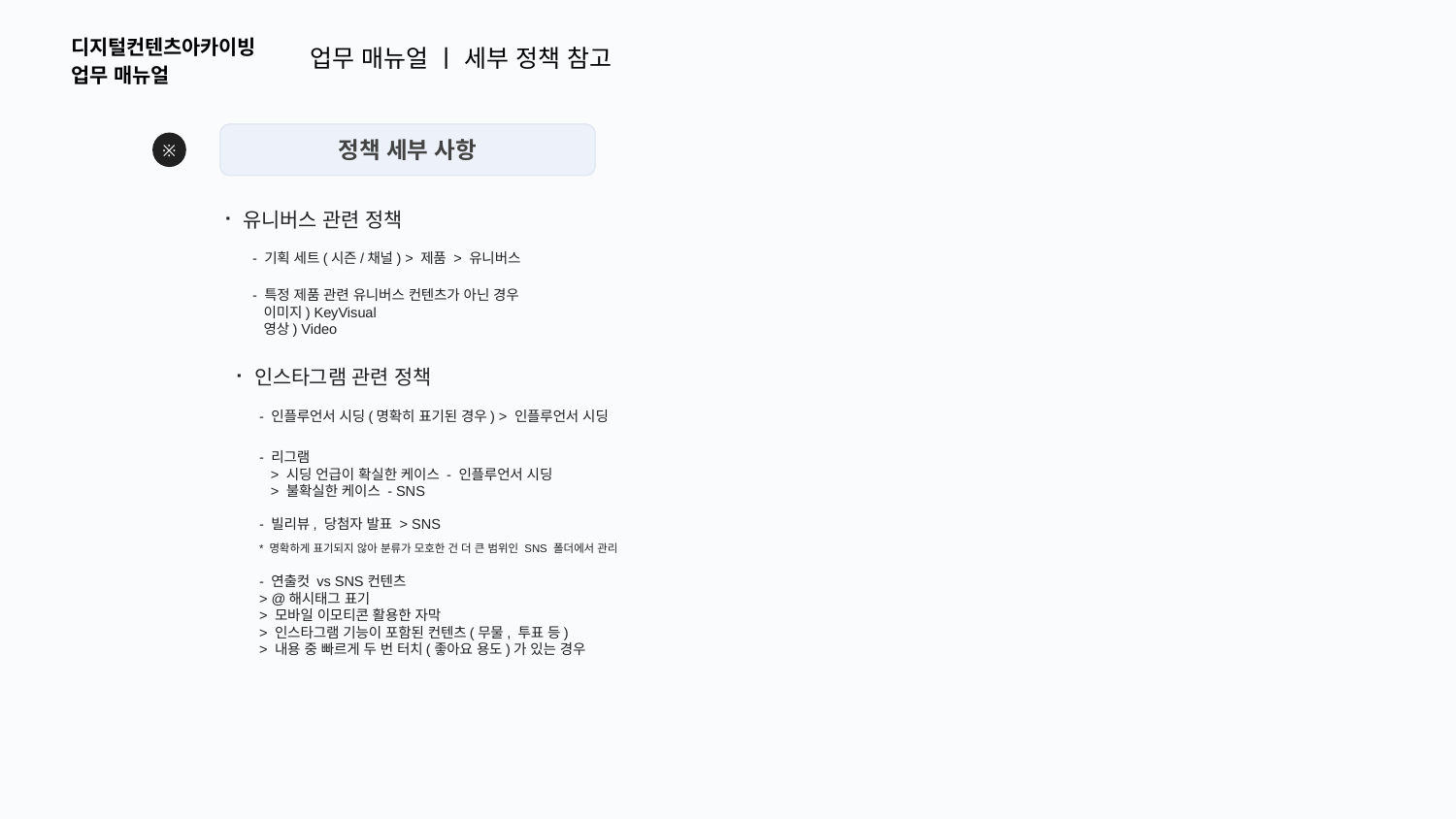

디지털컨텐츠아카이빙
업무 매뉴얼
업무 매뉴얼 ㅣ 세부 정책 참고
정책 세부 사항
※
⠂유니버스 관련 정책

- 기획 세트(시즌/채널) > 제품 > 유니버스
- 특정 제품 관련 유니버스 컨텐츠가 아닌 경우
  이미지) KeyVisual
  영상) Video
⠂인스타그램 관련 정책
- 인플루언서 시딩(명확히 표기된 경우) > 인플루언서 시딩
- 리그램
   > 시딩 언급이 확실한 케이스 - 인플루언서 시딩
   > 불확실한 케이스 - SNS
- 빌리뷰, 당첨자 발표 > SNS
* 명확하게 표기되지 않아 분류가 모호한 건 더 큰 범위인 SNS 폴더에서 관리
- 연출컷 vs SNS컨텐츠
> @해시태그 표기
> 모바일 이모티콘 활용한 자막
> 인스타그램 기능이 포함된 컨텐츠(무물, 투표 등)
> 내용 중 빠르게 두 번 터치(좋아요 용도)가 있는 경우